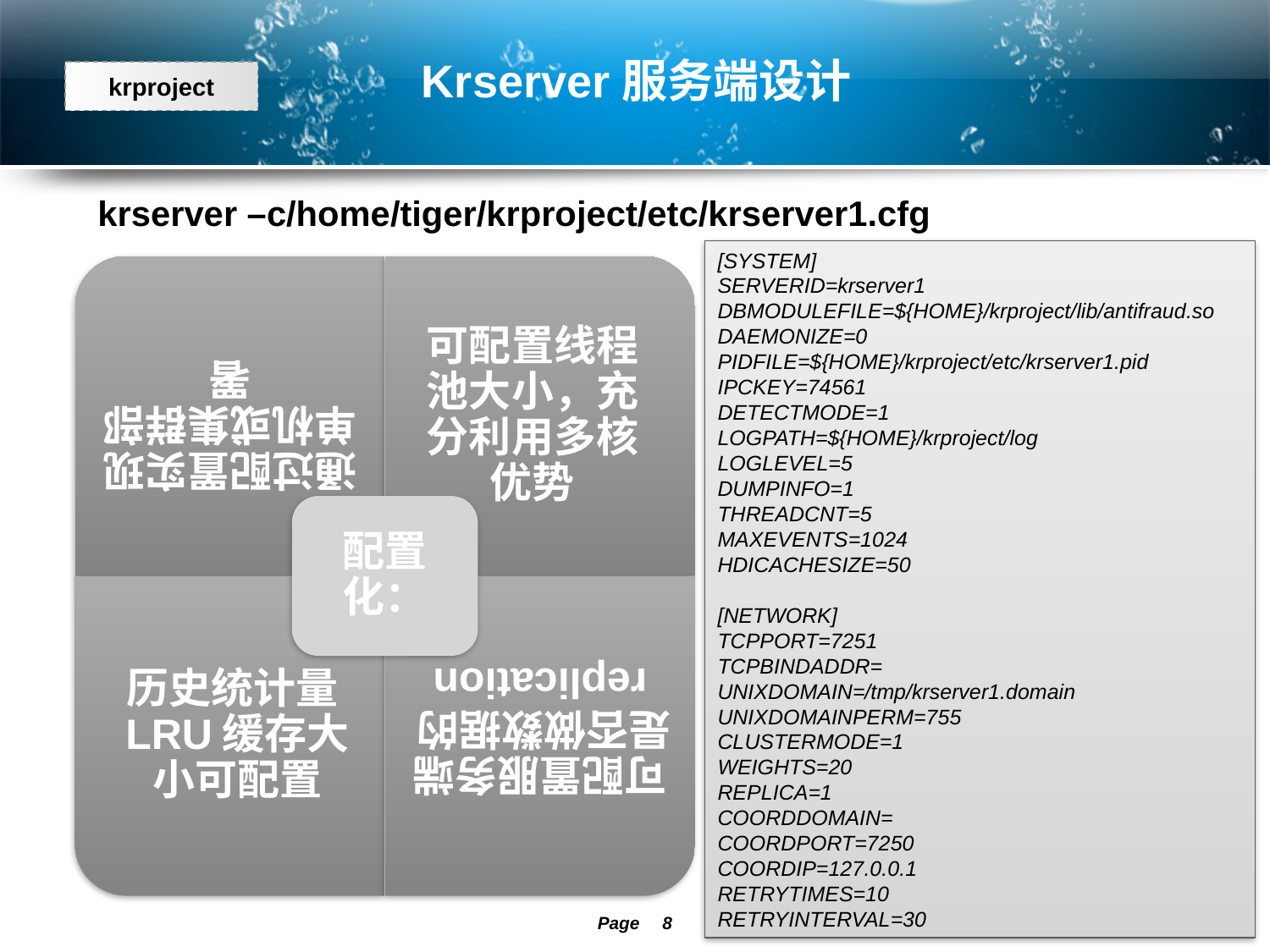

# Krserver服务端设计
krserver –c/home/tiger/krproject/etc/krserver1.cfg
[SYSTEM]
SERVERID=krserver1
DBMODULEFILE=${HOME}/krproject/lib/antifraud.so
DAEMONIZE=0
PIDFILE=${HOME}/krproject/etc/krserver1.pid
IPCKEY=74561
DETECTMODE=1
LOGPATH=${HOME}/krproject/log
LOGLEVEL=5
DUMPINFO=1
THREADCNT=5
MAXEVENTS=1024
HDICACHESIZE=50

[NETWORK]
TCPPORT=7251
TCPBINDADDR=
UNIXDOMAIN=/tmp/krserver1.domain
UNIXDOMAINPERM=755
CLUSTERMODE=1
WEIGHTS=20
REPLICA=1
COORDDOMAIN=
COORDPORT=7250
COORDIP=127.0.0.1
RETRYTIMES=10
RETRYINTERVAL=30
通过配置实现单机或集群部署
可配置线程池大小，充分利用多核优势
历史统计量LRU缓存大小可配置
可配置服务端是否做数据的replication
配置化：